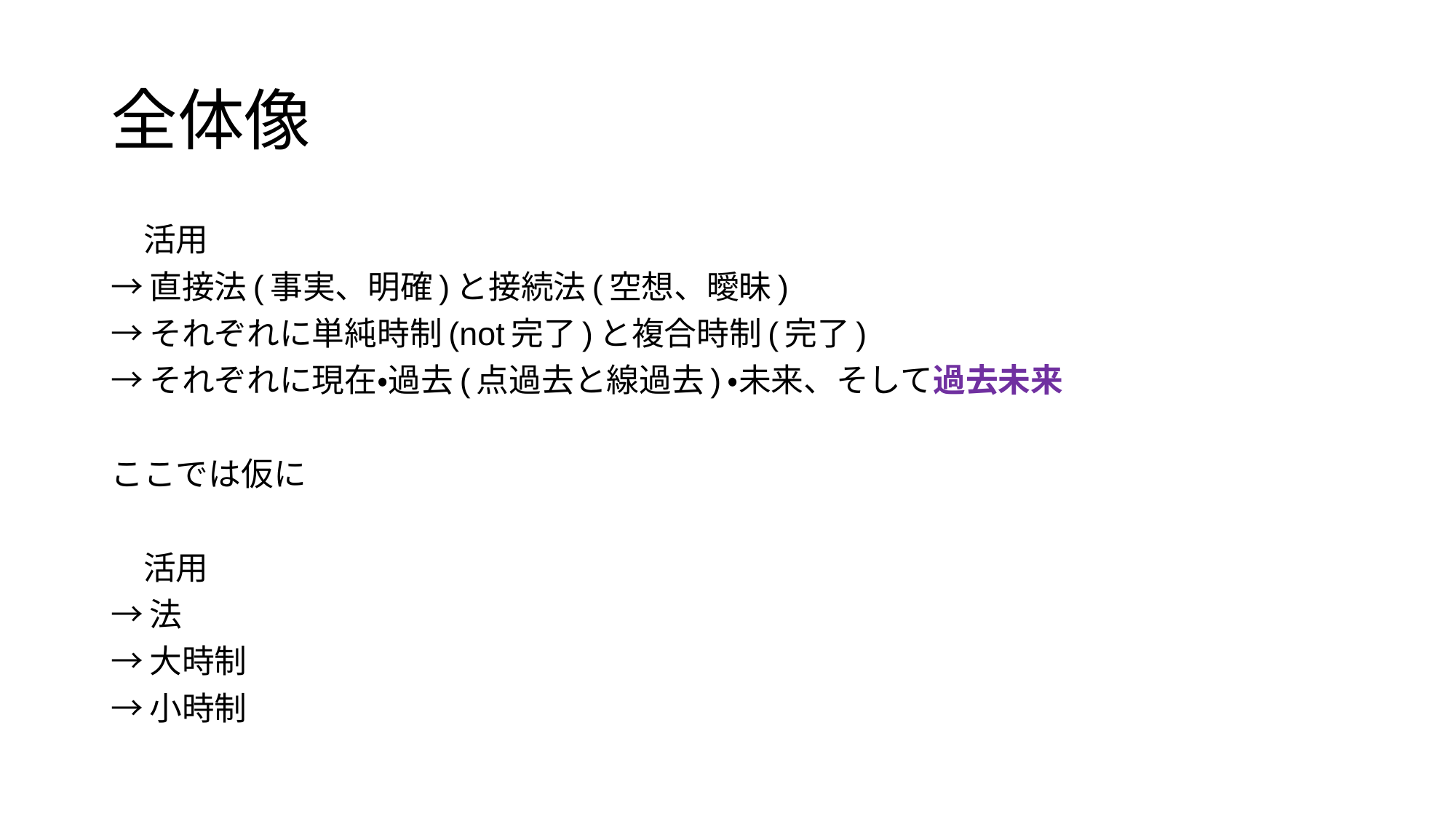

# 全体像
　活用
→直接法(事実、明確)と接続法(空想、曖昧)
→それぞれに単純時制(not完了)と複合時制(完了)
→それぞれに現在・過去(点過去と線過去)・未来、そして過去未来

ここでは仮に

　活用
→法
→大時制
→小時制